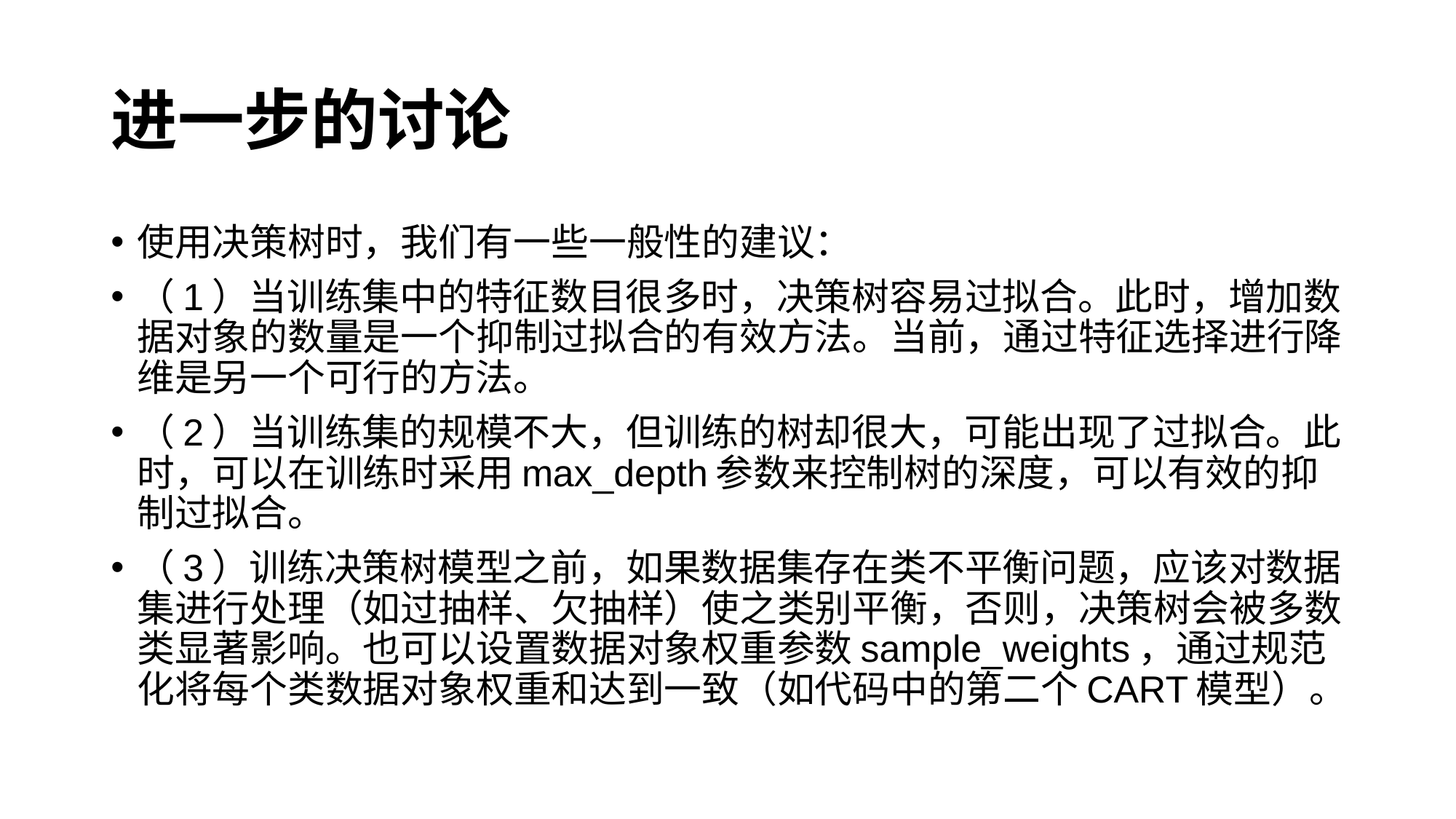

# 进一步的讨论
使用决策树时，我们有一些一般性的建议：
（1）当训练集中的特征数目很多时，决策树容易过拟合。此时，增加数据对象的数量是一个抑制过拟合的有效方法。当前，通过特征选择进行降维是另一个可行的方法。
（2）当训练集的规模不大，但训练的树却很大，可能出现了过拟合。此时，可以在训练时采用max_depth参数来控制树的深度，可以有效的抑制过拟合。
（3）训练决策树模型之前，如果数据集存在类不平衡问题，应该对数据集进行处理（如过抽样、欠抽样）使之类别平衡，否则，决策树会被多数类显著影响。也可以设置数据对象权重参数sample_weights，通过规范化将每个类数据对象权重和达到一致（如代码中的第二个CART模型）。